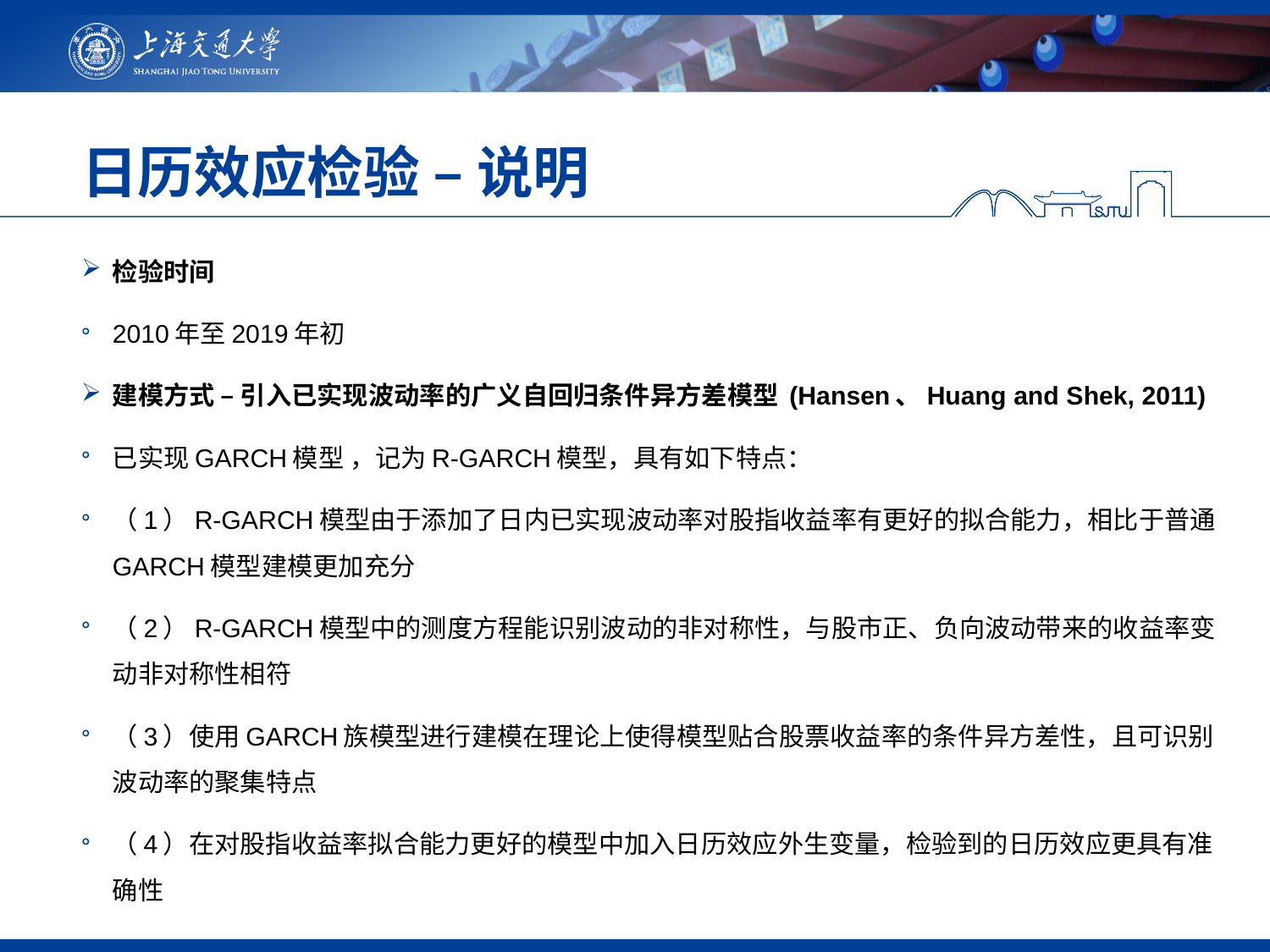

# 日历效应检验 – 说明
检验时间
2010年至2019年初
建模方式 – 引入已实现波动率的广义自回归条件异方差模型 (Hansen、Huang and Shek, 2011)
已实现GARCH模型 ，记为R-GARCH模型，具有如下特点：
（1）R-GARCH模型由于添加了日内已实现波动率对股指收益率有更好的拟合能力，相比于普通GARCH模型建模更加充分
（2）R-GARCH模型中的测度方程能识别波动的非对称性，与股市正、负向波动带来的收益率变动非对称性相符
（3）使用GARCH族模型进行建模在理论上使得模型贴合股票收益率的条件异方差性，且可识别波动率的聚集特点
（4）在对股指收益率拟合能力更好的模型中加入日历效应外生变量，检验到的日历效应更具有准确性